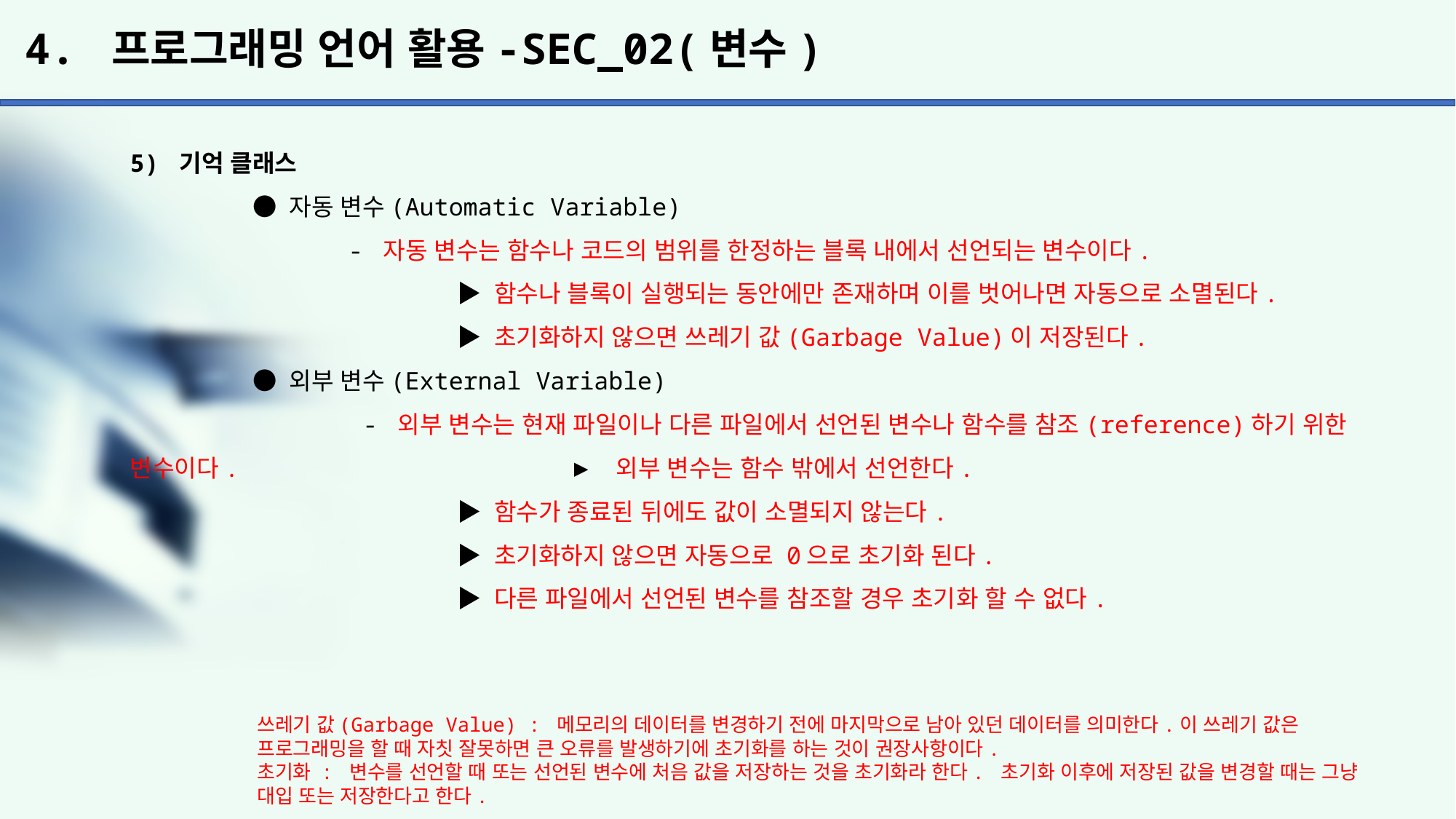

# 4. 프로그래밍 언어 활용-SEC_02(변수)
5) 기억 클래스
	  ● 자동 변수(Automatic Variable)
		- 자동 변수는 함수나 코드의 범위를 한정하는 블록 내에서 선언되는 변수이다.
			▶ 함수나 블록이 실행되는 동안에만 존재하며 이를 벗어나면 자동으로 소멸된다.
			▶ 초기화하지 않으면 쓰레기 값(Garbage Value)이 저장된다.
	  ● 외부 변수(External Variable)
		 - 외부 변수는 현재 파일이나 다른 파일에서 선언된 변수나 함수를 참조(reference)하기 위한 변수이다. 			▶ 외부 변수는 함수 밖에서 선언한다.
			▶ 함수가 종료된 뒤에도 값이 소멸되지 않는다.
			▶ 초기화하지 않으면 자동으로 0으로 초기화 된다.
			▶ 다른 파일에서 선언된 변수를 참조할 경우 초기화 할 수 없다.
쓰레기 값(Garbage Value) : 메모리의 데이터를 변경하기 전에 마지막으로 남아 있던 데이터를 의미한다.이 쓰레기 값은
프로그래밍을 할 때 자칫 잘못하면 큰 오류를 발생하기에 초기화를 하는 것이 권장사항이다.
초기화 : 변수를 선언할 때 또는 선언된 변수에 처음 값을 저장하는 것을 초기화라 한다. 초기화 이후에 저장된 값을 변경할 때는 그냥 대입 또는 저장한다고 한다.